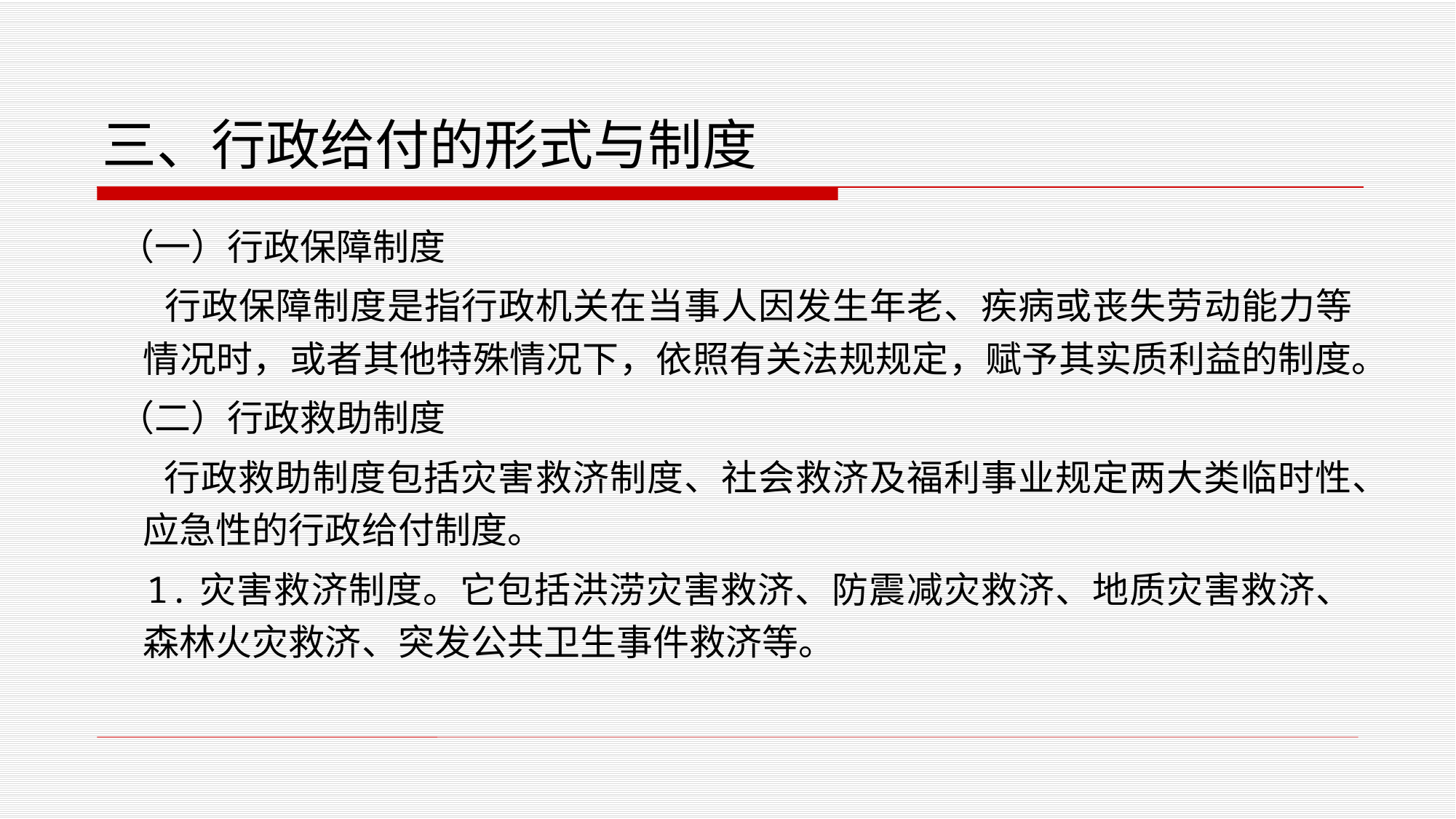

# 三、行政给付的形式与制度
 （一）行政保障制度
      行政保障制度是指行政机关在当事人因发生年老、疾病或丧失劳动能力等情况时，或者其他特殊情况下，依照有关法规规定，赋予其实质利益的制度。
 （二）行政救助制度
      行政救助制度包括灾害救济制度、社会救济及福利事业规定两大类临时性、应急性的行政给付制度。
  1.灾害救济制度。它包括洪涝灾害救济、防震减灾救济、地质灾害救济、森林火灾救济、突发公共卫生事件救济等。